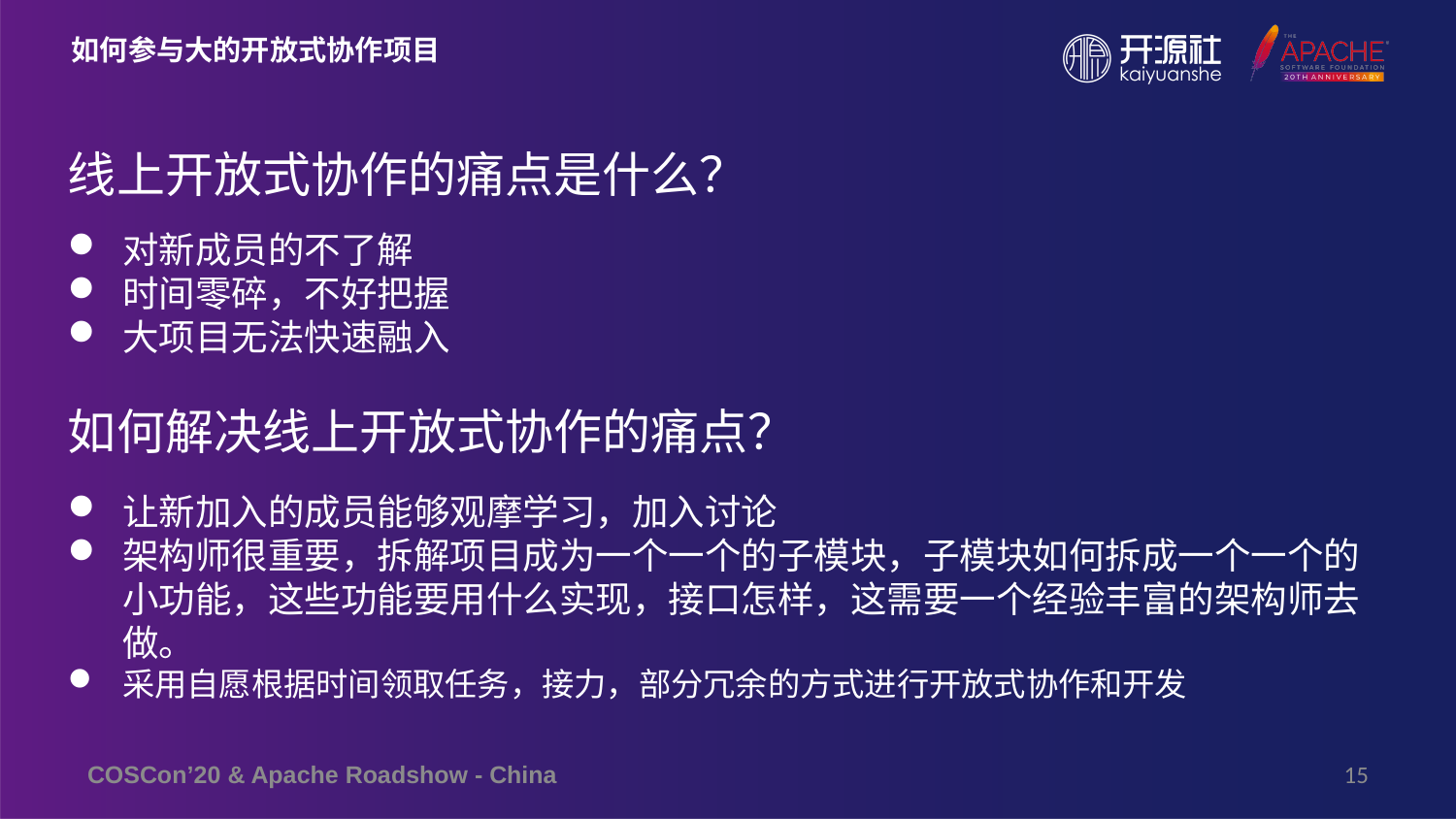

# 如何参与大的开放式协作项目
线上开放式协作的痛点是什么？

对新成员的不了解
时间零碎，不好把握
大项目无法快速融入

如何解决线上开放式协作的痛点？

让新加入的成员能够观摩学习，加入讨论
架构师很重要，拆解项目成为一个一个的子模块，子模块如何拆成一个一个的小功能，这些功能要用什么实现，接口怎样，这需要一个经验丰富的架构师去做。
采用自愿根据时间领取任务，接力，部分冗余的方式进行开放式协作和开发
15